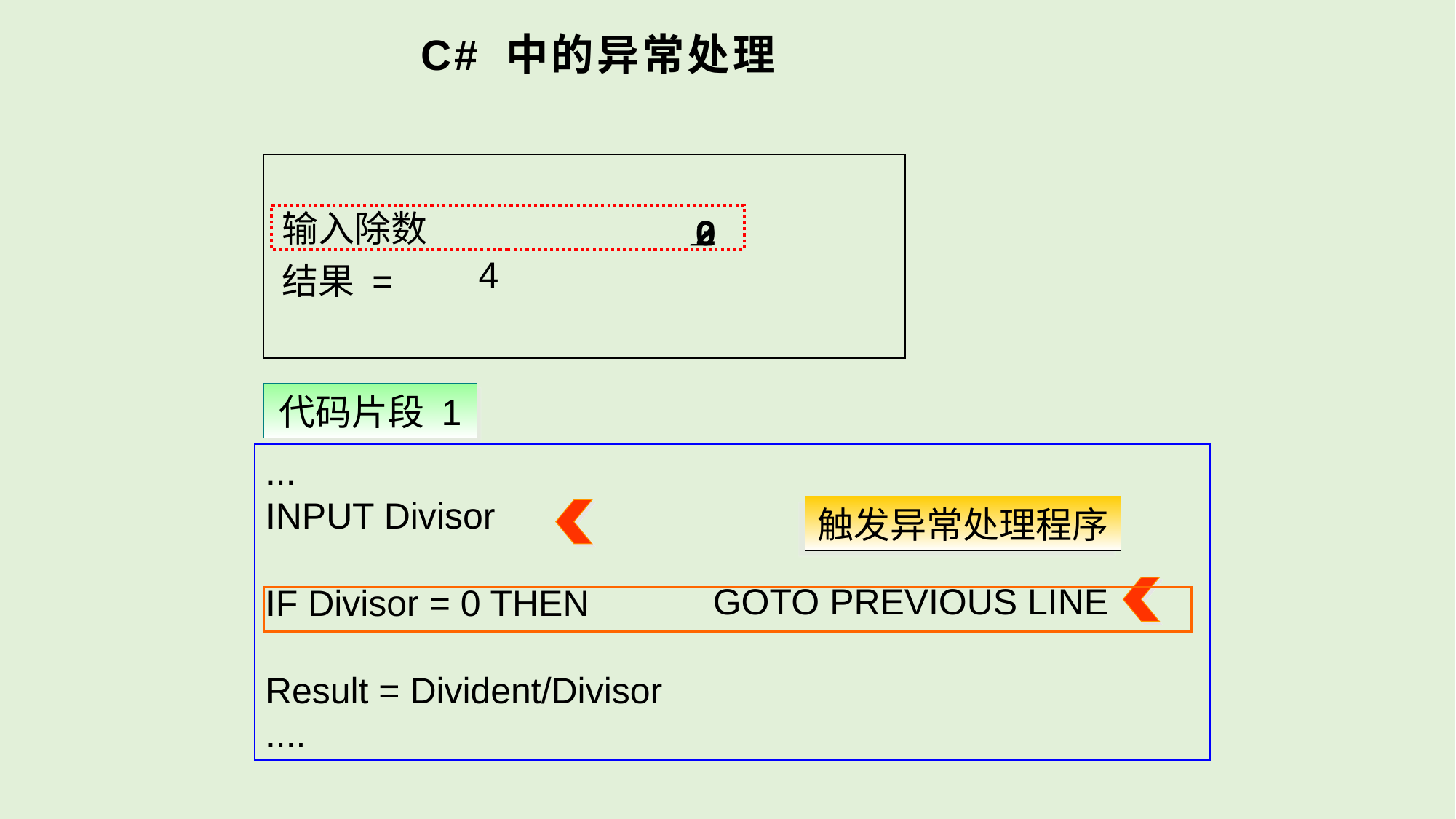

# C# 中的异常处理

_
输入除数
0
2

4
结果 =
代码片段 1
...
INPUT Divisor

IF Divisor = 0 THEN

Result = Divident/Divisor
....
触发异常处理程序

GOTO PREVIOUS LINE